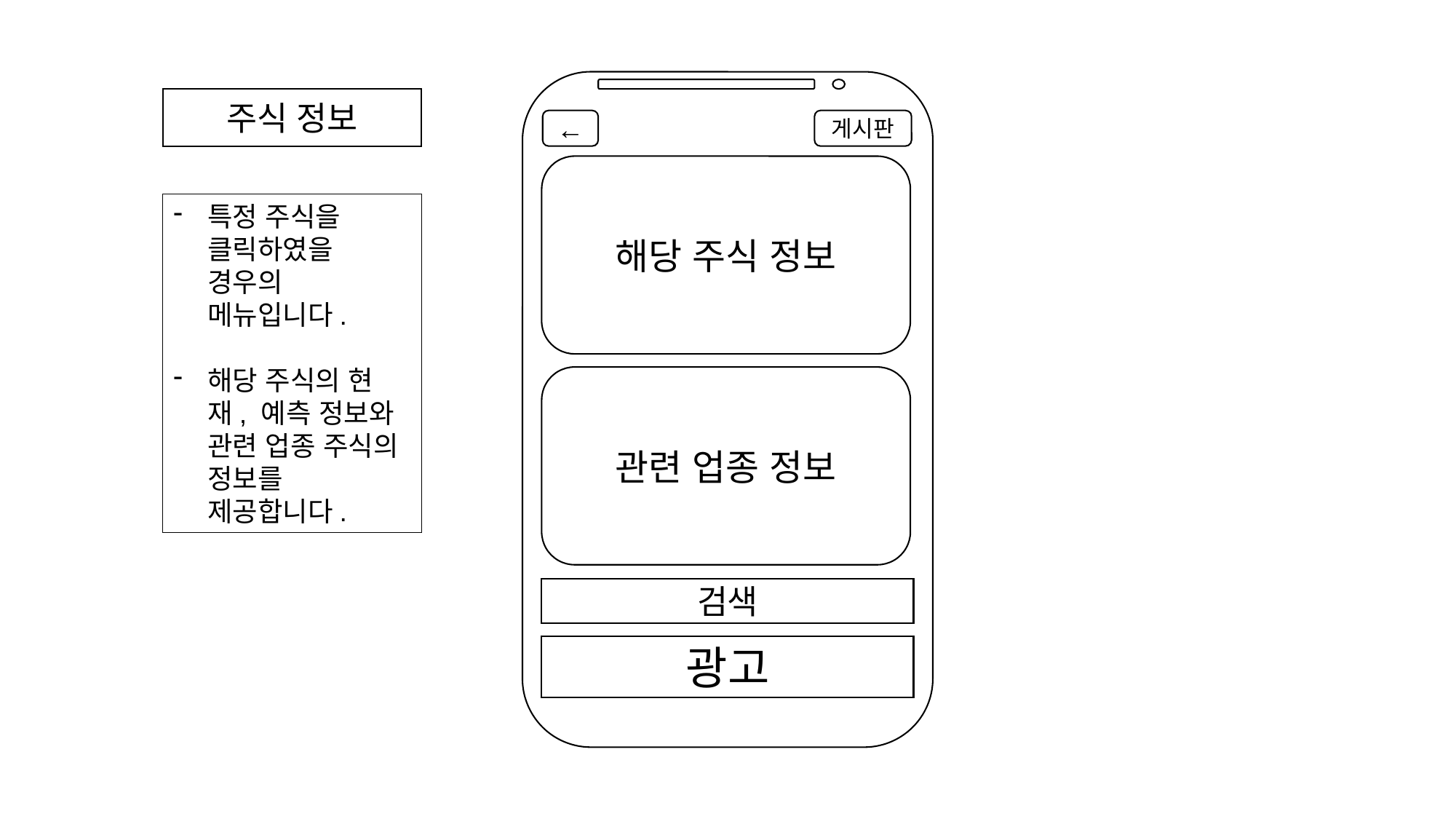

주식 정보
←
게시판
해당 주식 정보
특정 주식을 클릭하였을 경우의 메뉴입니다.

해당 주식의 현재, 예측 정보와 관련 업종 주식의 정보를 제공합니다.
관련 업종 정보
검색
광고